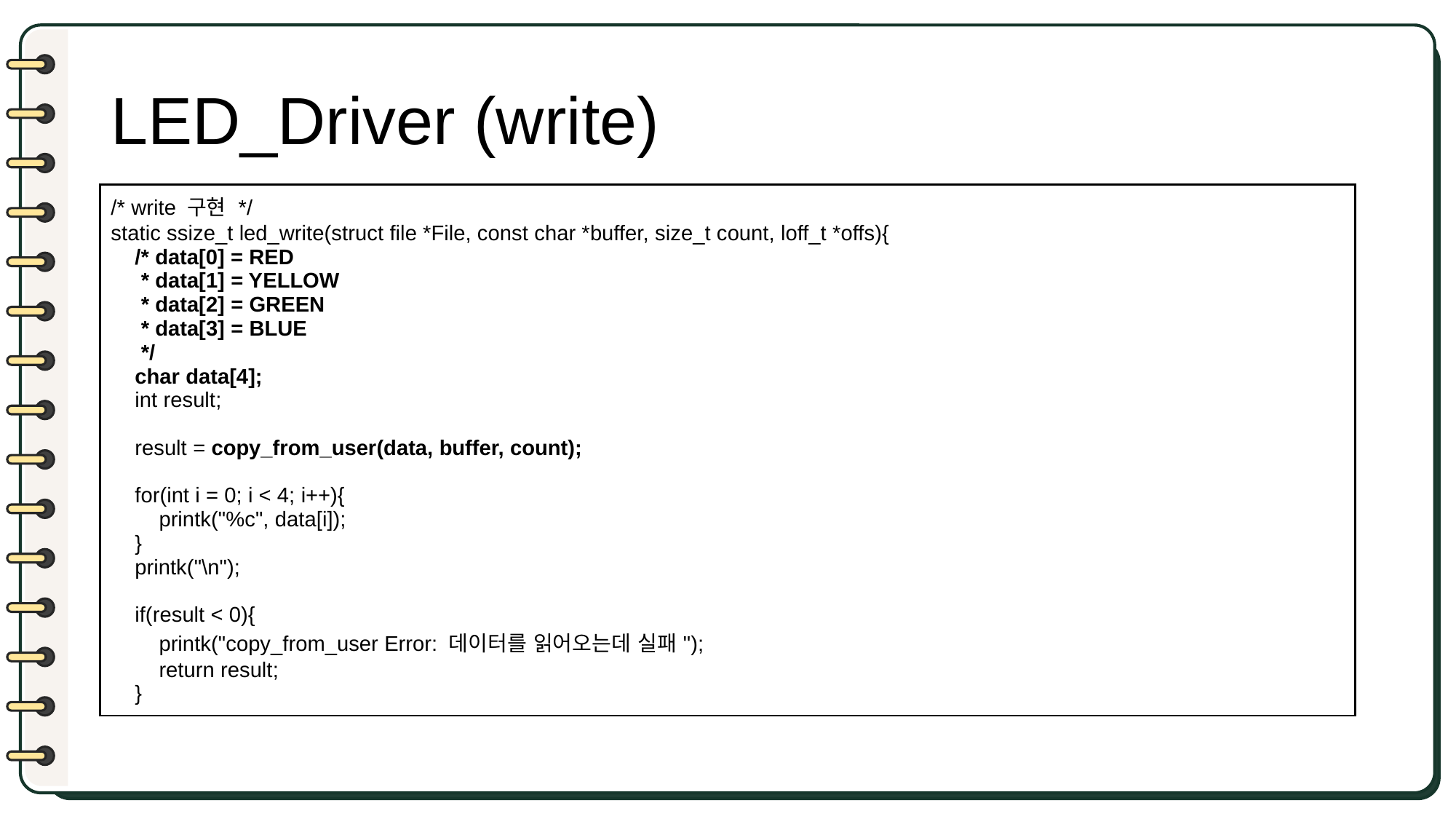

# LED_Driver (write)
| /\* write 구현 \*/ static ssize\_t led\_write(struct file \*File, const char \*buffer, size\_t count, loff\_t \*offs){     /\* data[0] = RED      \* data[1] = YELLOW      \* data[2] = GREEN      \* data[3] = BLUE      \*/     char data[4];     int result;     result = copy\_from\_user(data, buffer, count);       for(int i = 0; i < 4; i++){         printk("%c", data[i]);     }     printk("\n");     if(result < 0){         printk("copy\_from\_user Error: 데이터를 읽어오는데 실패");         return result;     } |
| --- |